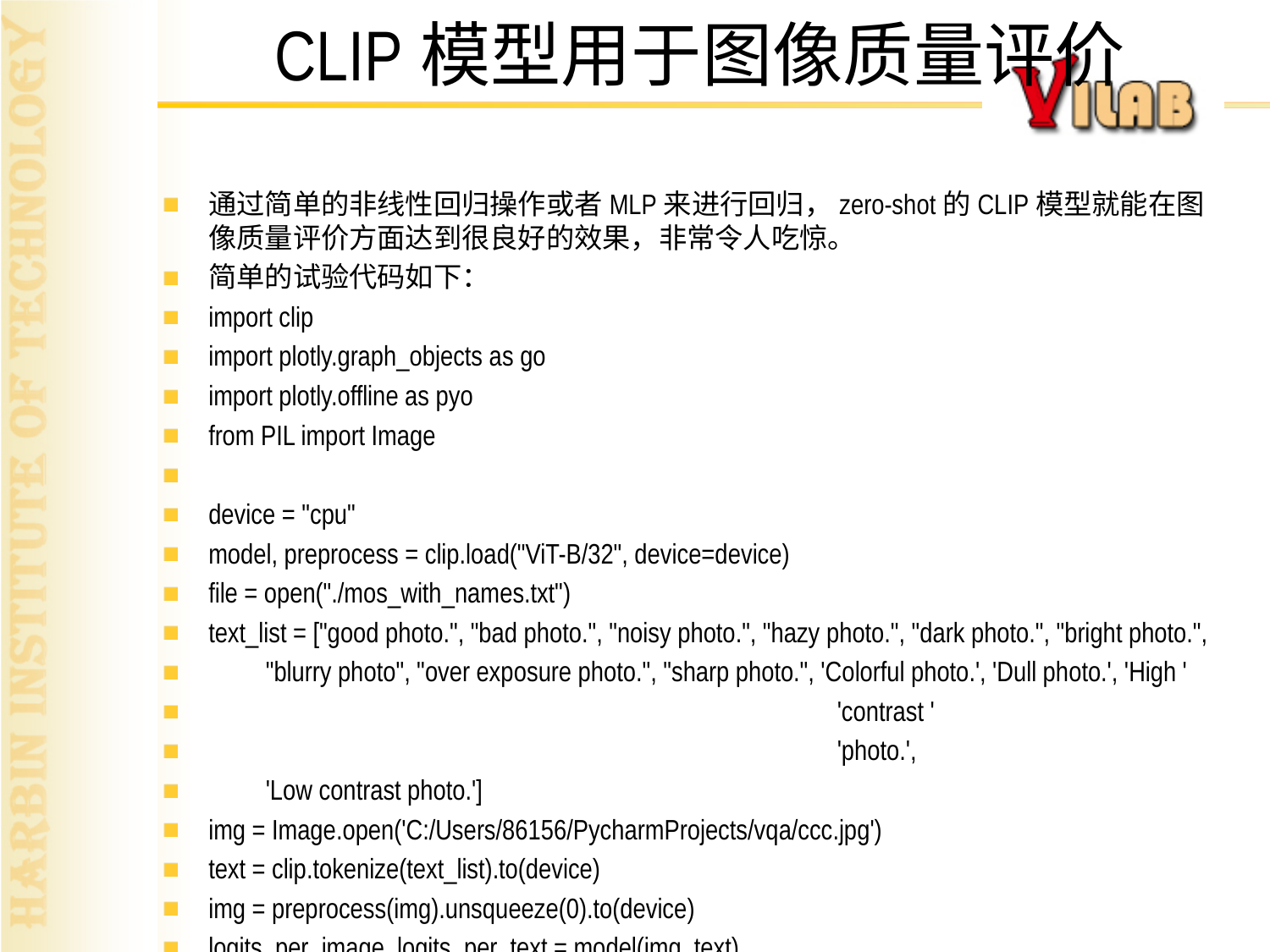

# CLIP模型用于图像质量评价
通过简单的非线性回归操作或者MLP来进行回归，zero-shot的CLIP模型就能在图像质量评价方面达到很良好的效果，非常令人吃惊。
简单的试验代码如下：
import clip
import plotly.graph_objects as go
import plotly.offline as pyo
from PIL import Image

device = "cpu"
model, preprocess = clip.load("ViT-B/32", device=device)
file = open("./mos_with_names.txt")
text_list = ["good photo.", "bad photo.", "noisy photo.", "hazy photo.", "dark photo.", "bright photo.",
         "blurry photo", "over exposure photo.", "sharp photo.", 'Colorful photo.', 'Dull photo.', 'High '
                                                                                                   'contrast '
                                                                                                   'photo.',
         'Low contrast photo.']
img = Image.open('C:/Users/86156/PycharmProjects/vqa/ccc.jpg')
text = clip.tokenize(text_list).to(device)
img = preprocess(img).unsqueeze(0).to(device)
logits_per_image, logits_per_text = model(img, text)
attributes = logits_per_image.softmax(dim=-1).cpu().detach().numpy()
print(attributes[0])

fig = go.Figure(
        data=[
            go.Scatterpolar(r=attributes[0], theta=text_list, fill='toself'),
        ],
        layout=go.Layout(
            title=go.layout.Title(text='Attributes'),
            polar={'radialaxis': {'visible': True}},
            showlegend=False,
        )
    )

fig.update_xaxes(tickfont_family="Arial Black")

fig.write_image('./test.svg', engine="kaleido")